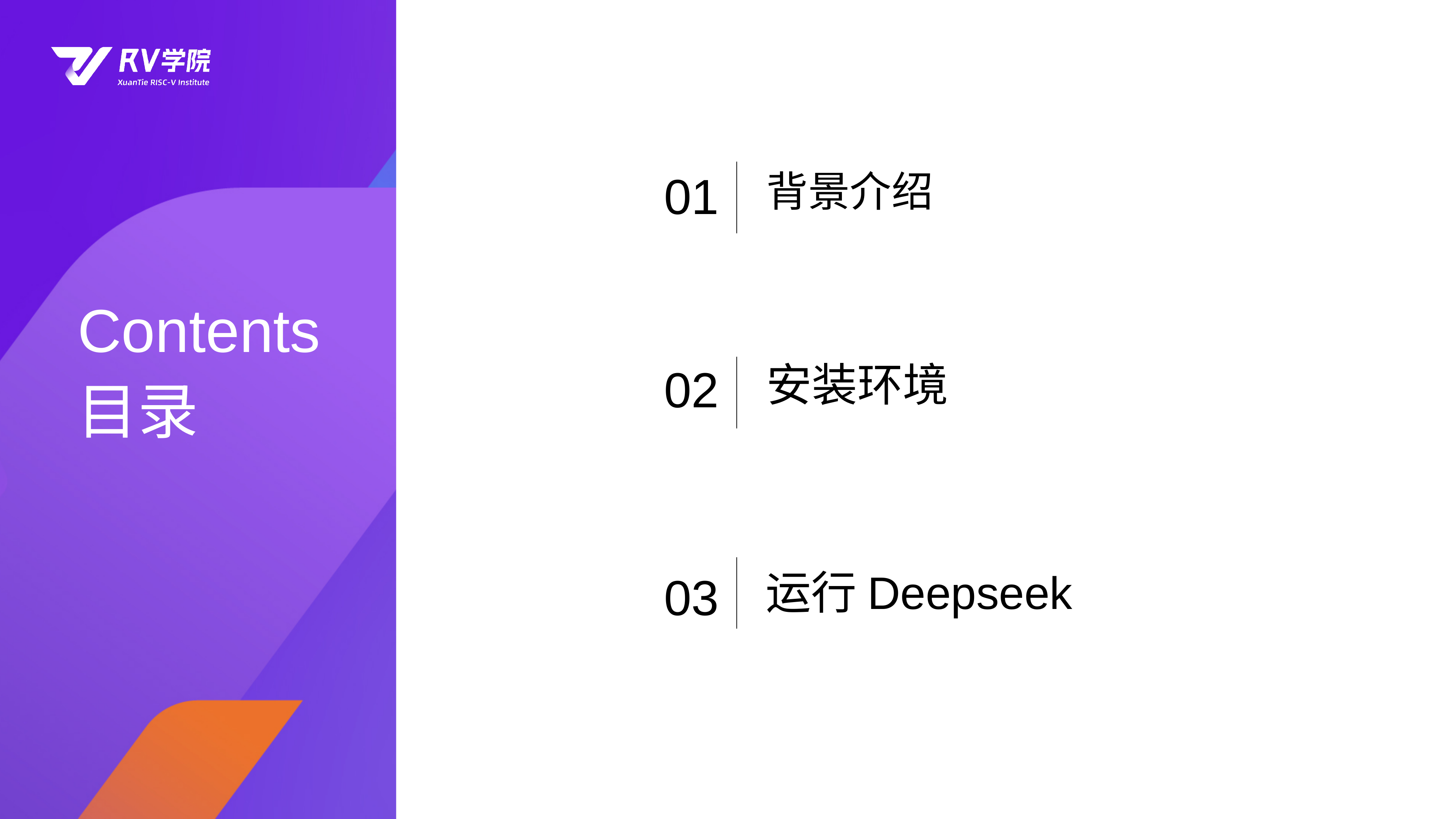

01
背景介绍
Contents
02
安装环境
目录
03
运行Deepseek